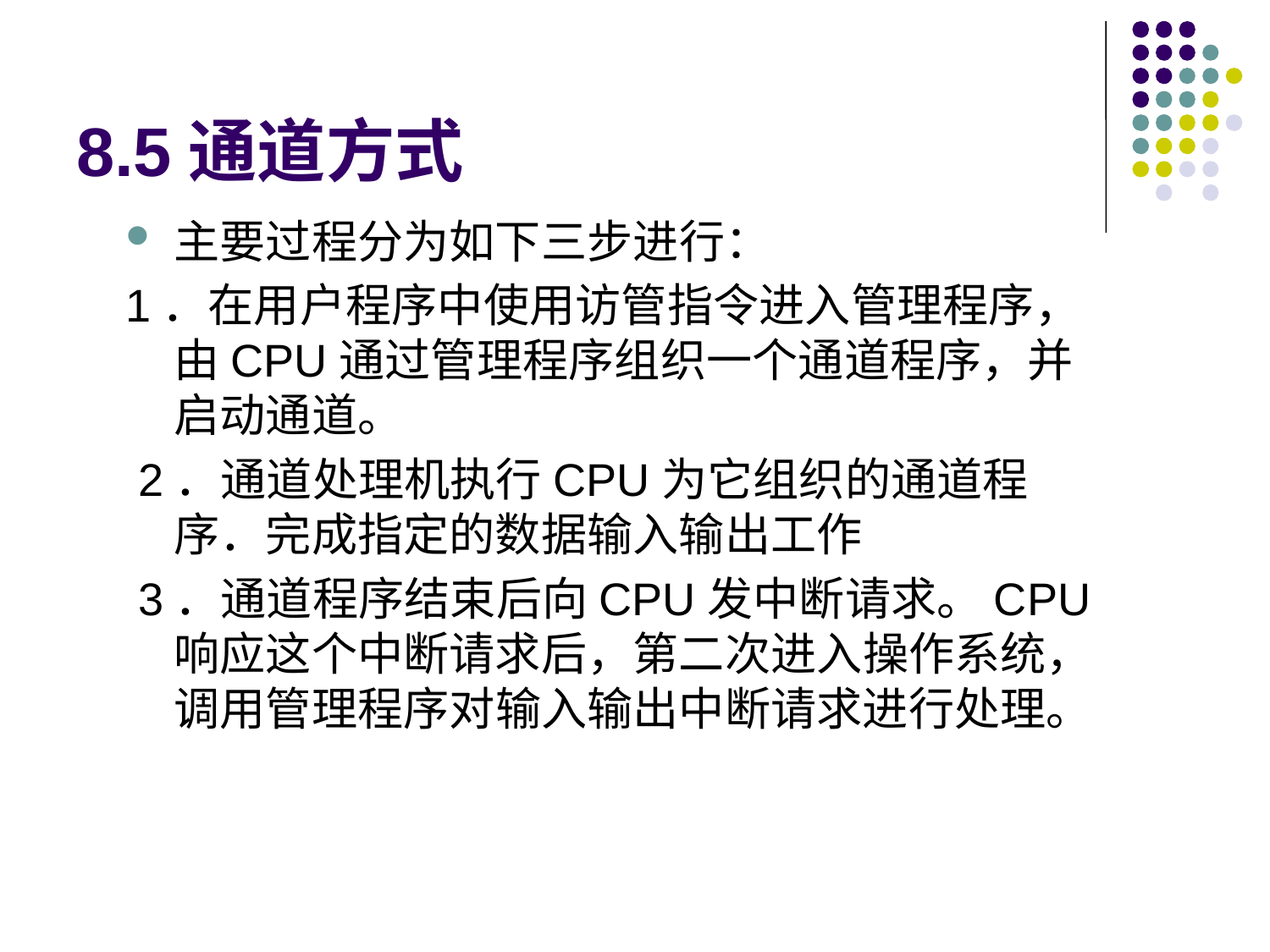

# 8.5通道方式
主要过程分为如下三步进行：
1．在用户程序中使用访管指令进入管理程序，由CPU通过管理程序组织一个通道程序，并启动通道。
 2．通道处理机执行CPU为它组织的通道程序．完成指定的数据输入输出工作
 3．通道程序结束后向CPU发中断请求。CPU响应这个中断请求后，第二次进入操作系统，调用管理程序对输入输出中断请求进行处理。

46